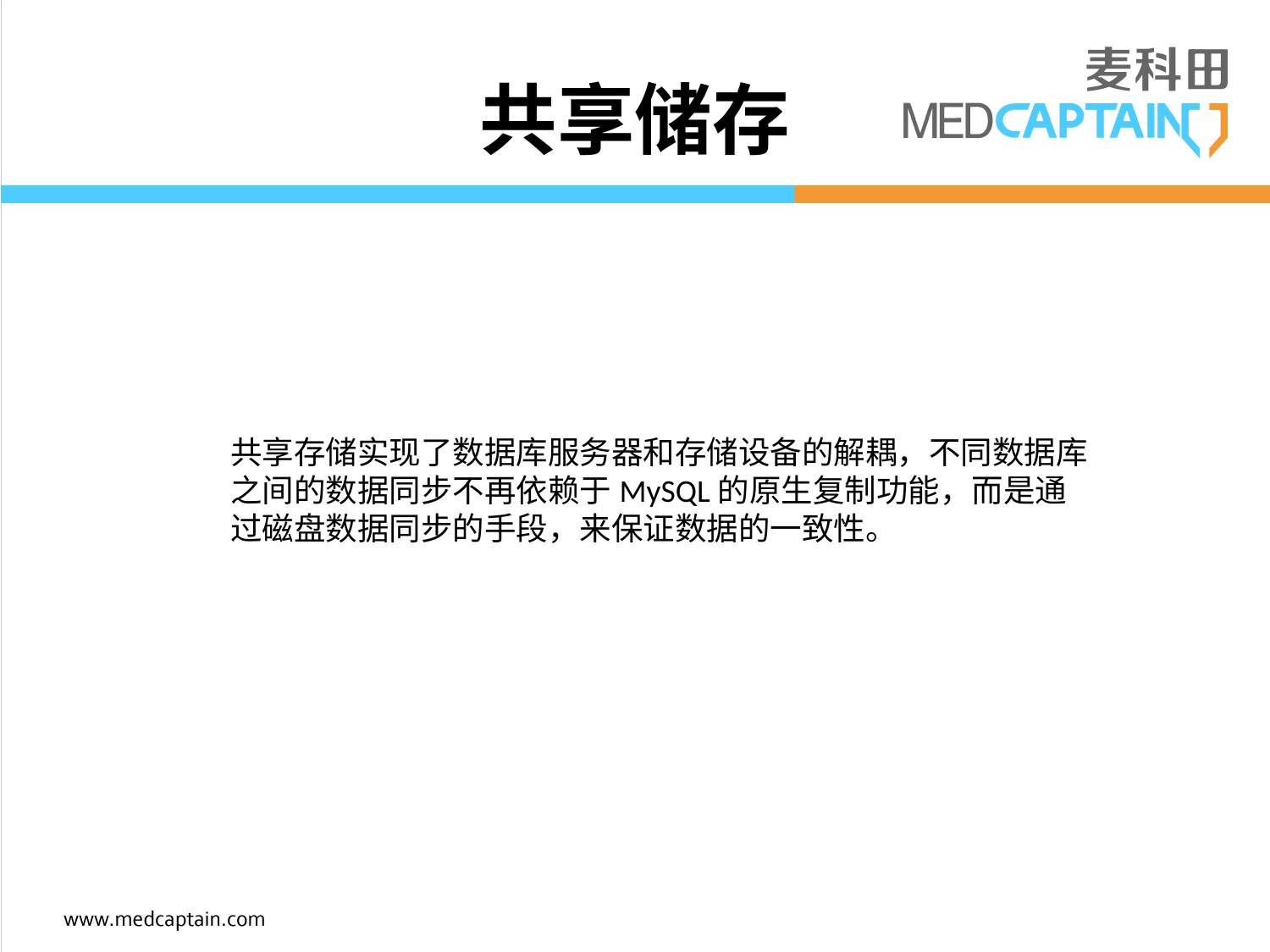

# 共享储存
共享存储实现了数据库服务器和存储设备的解耦，不同数据库之间的数据同步不再依赖于MySQL的原生复制功能，而是通过磁盘数据同步的手段，来保证数据的一致性。